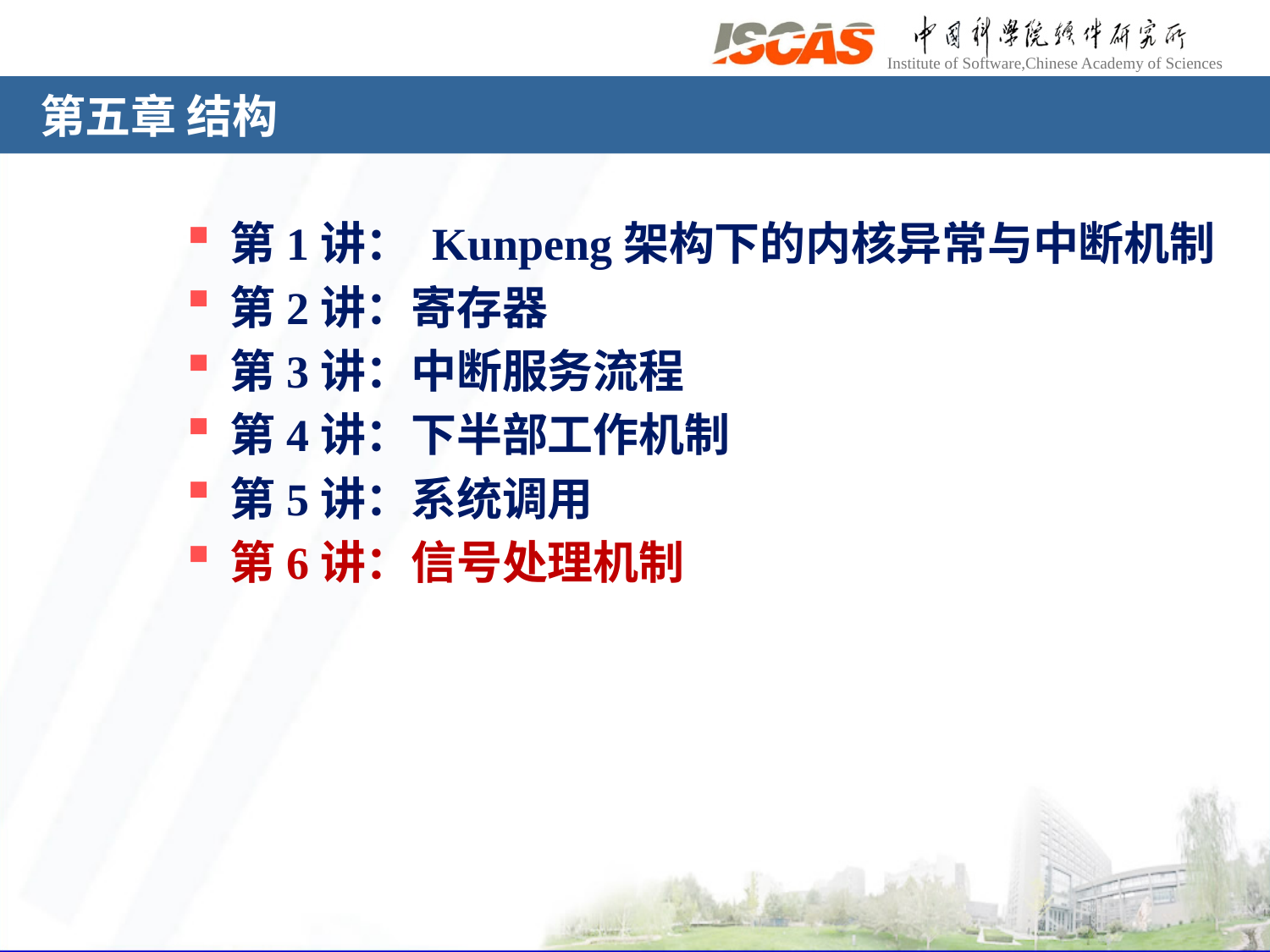

# 第五章 结构
第1讲： Kunpeng架构下的内核异常与中断机制
第2讲：寄存器
第3讲：中断服务流程
第4讲：下半部工作机制
第5讲：系统调用
第6讲：信号处理机制